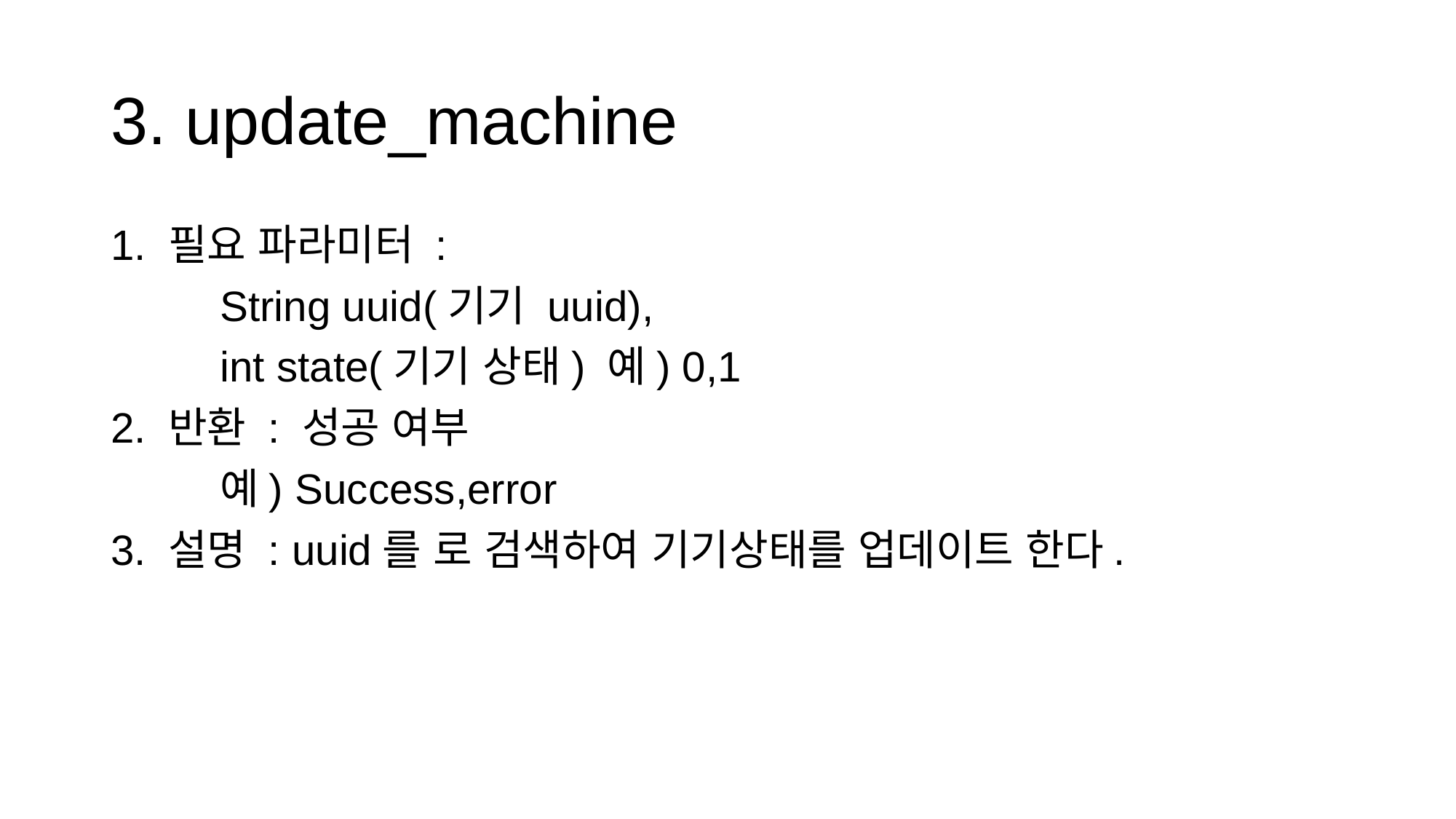

# 3. update_machine
1. 필요 파라미터 :
	String uuid(기기 uuid),
	int state(기기 상태) 예) 0,1
2. 반환 : 성공 여부
	예) Success,error
3. 설명 : uuid를 로 검색하여 기기상태를 업데이트 한다.